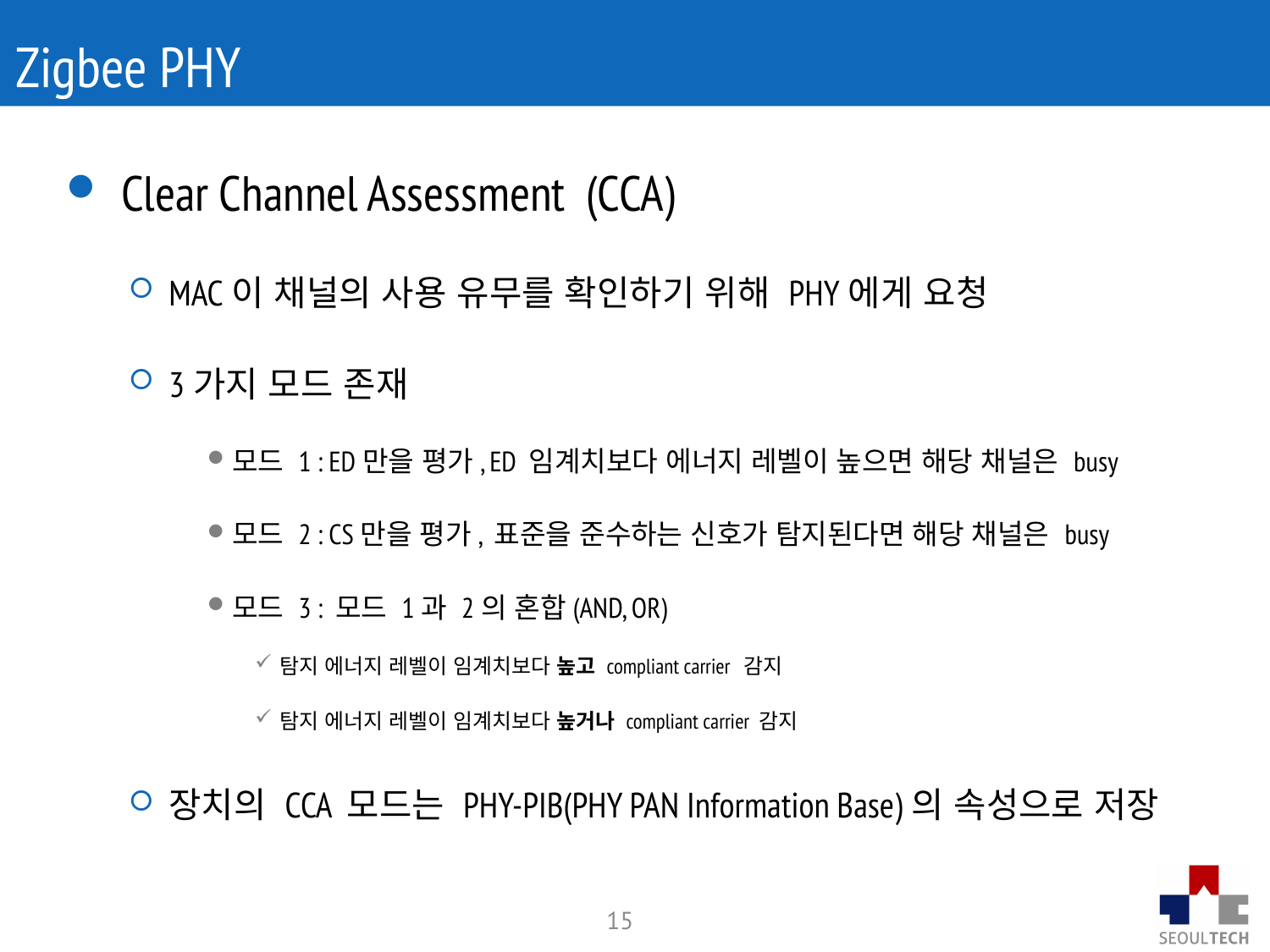

# Zigbee PHY
Clear Channel Assessment  (CCA)
MAC이 채널의 사용 유무를 확인하기 위해 PHY에게 요청
3가지 모드 존재
모드 1 : ED만을 평가, ED 임계치보다 에너지 레벨이 높으면 해당 채널은 busy
모드 2 : CS만을 평가, 표준을 준수하는 신호가 탐지된다면 해당 채널은 busy
모드 3 : 모드 1과 2의 혼합(AND, OR)
탐지 에너지 레벨이 임계치보다 높고 compliant carrier  감지
탐지 에너지 레벨이 임계치보다 높거나 compliant carrier 감지
장치의 CCA 모드는 PHY-PIB(PHY PAN Information Base)의 속성으로 저장

15